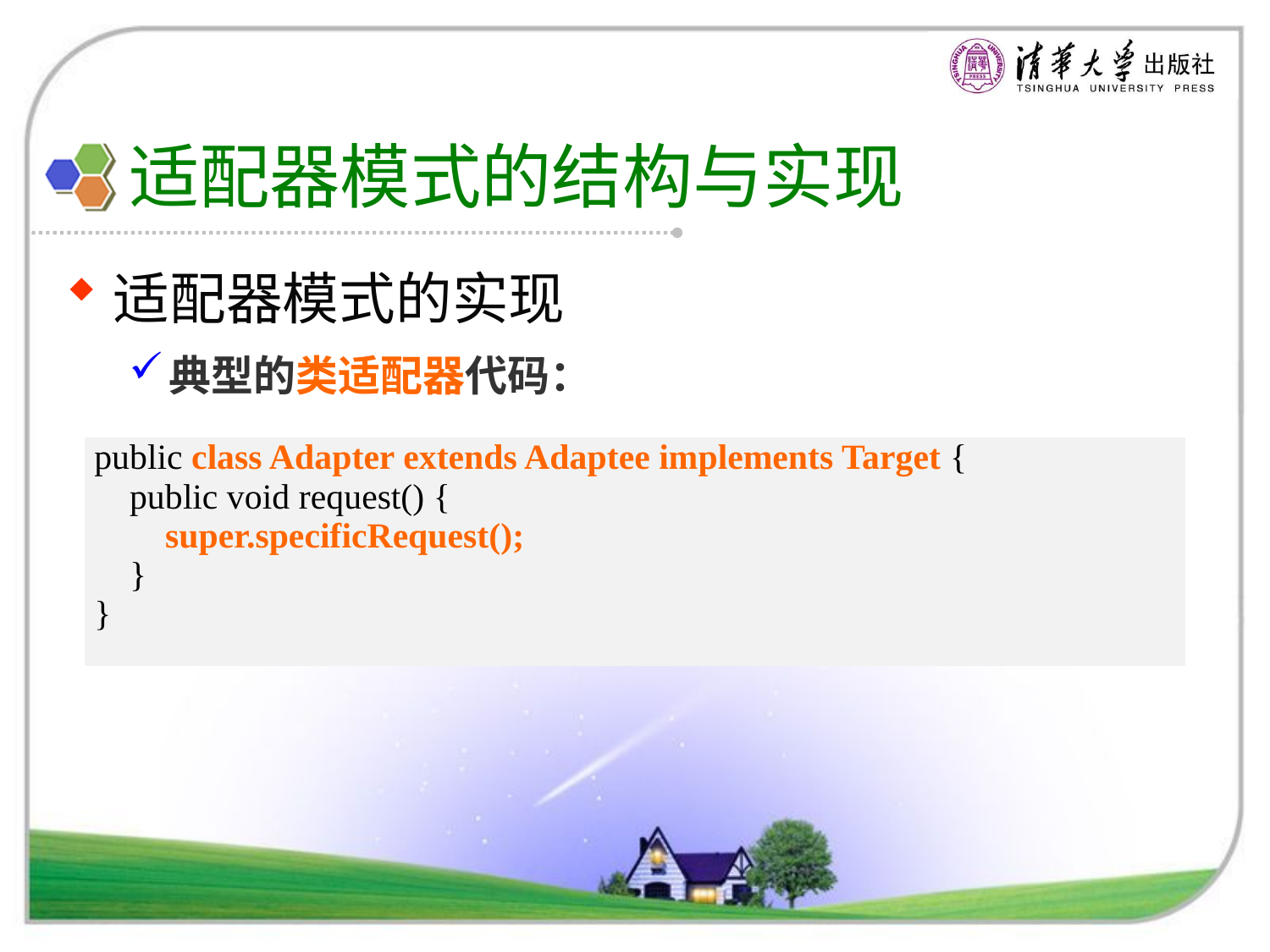

# 适配器模式的结构与实现
适配器模式的实现
典型的类适配器代码：
| public class Adapter extends Adaptee implements Target { public void request() { super.specificRequest(); } } |
| --- |